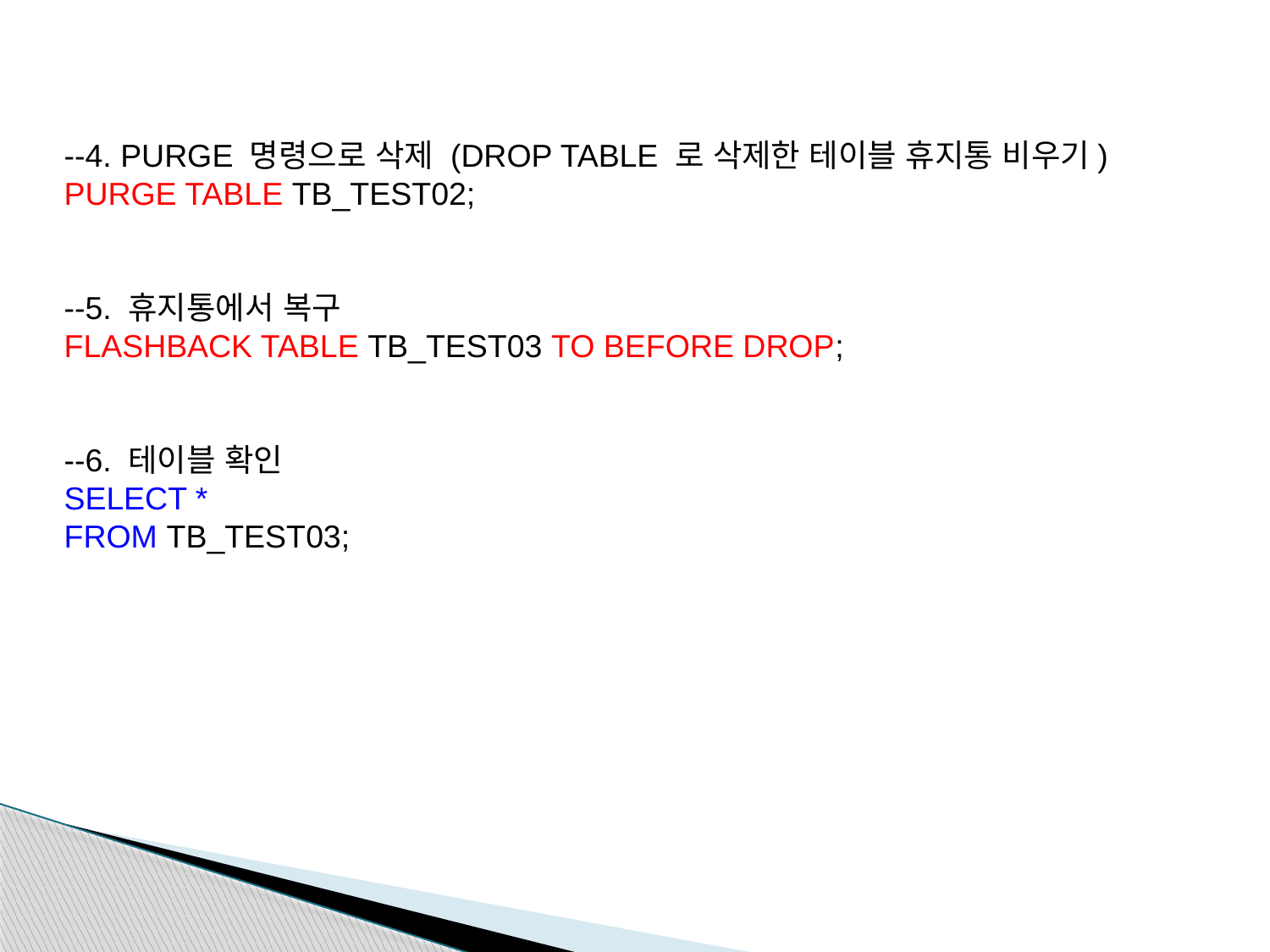

--4. PURGE 명령으로 삭제 (DROP TABLE 로 삭제한 테이블 휴지통 비우기)
PURGE TABLE TB_TEST02;

--5. 휴지통에서 복구
FLASHBACK TABLE TB_TEST03 TO BEFORE DROP;

--6. 테이블 확인
SELECT *
FROM TB_TEST03;